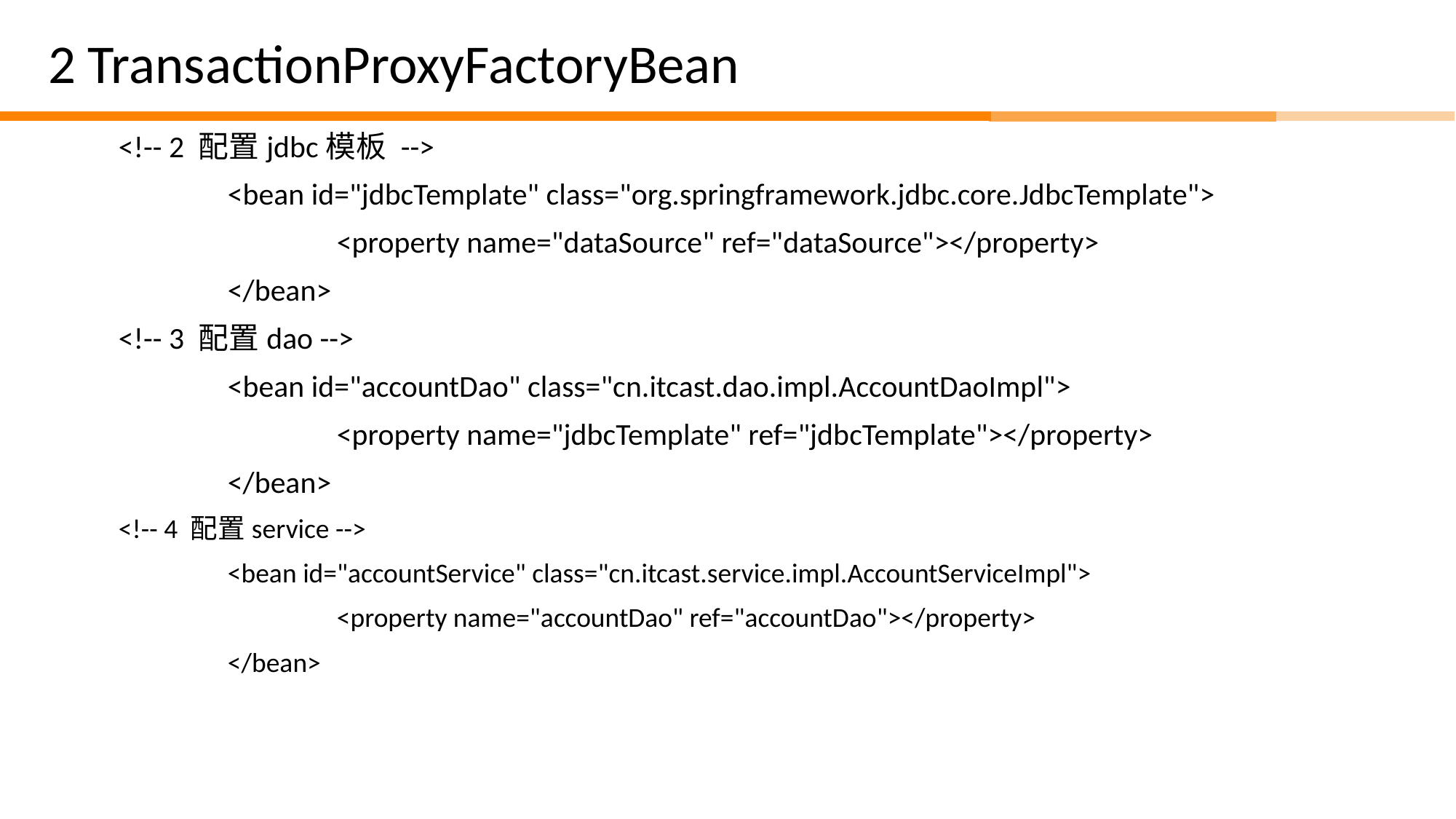

# 2 TransactionProxyFactoryBean
<!-- 2 配置jdbc模板 -->
	<bean id="jdbcTemplate" class="org.springframework.jdbc.core.JdbcTemplate">
		<property name="dataSource" ref="dataSource"></property>
	</bean>
<!-- 3 配置dao -->
	<bean id="accountDao" class="cn.itcast.dao.impl.AccountDaoImpl">
		<property name="jdbcTemplate" ref="jdbcTemplate"></property>
	</bean>
<!-- 4 配置service -->
	<bean id="accountService" class="cn.itcast.service.impl.AccountServiceImpl">
		<property name="accountDao" ref="accountDao"></property>
	</bean>